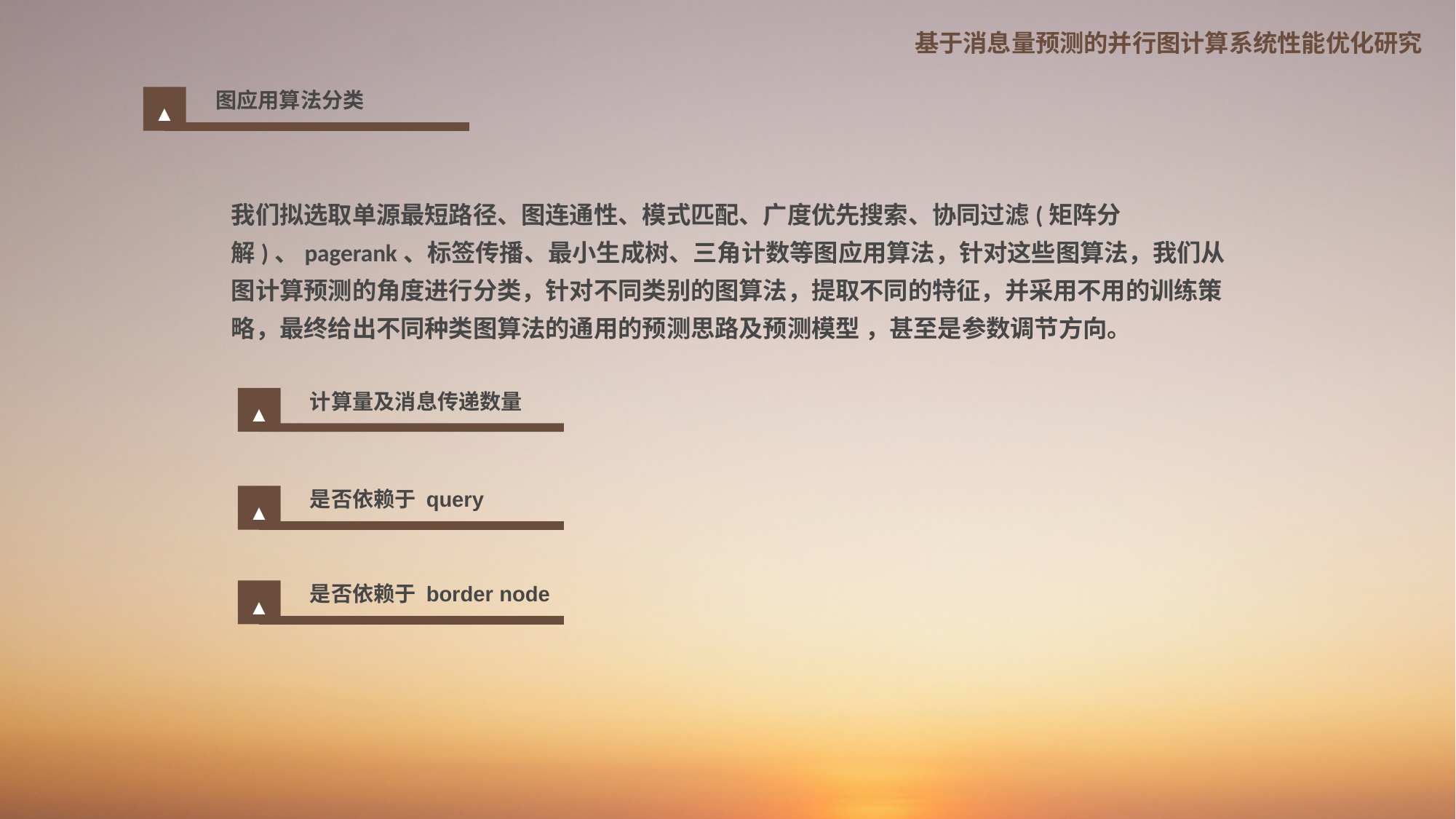

基于消息量预测的并行图计算系统性能优化研究
图应用算法分类
▲

我们拟选取单源最短路径、图连通性、模式匹配、广度优先搜索、协同过滤(矩阵分解)、pagerank、标签传播、最小生成树、三角计数等图应用算法，针对这些图算法，我们从图计算预测的角度进行分类，针对不同类别的图算法，提取不同的特征，并采用不用的训练策略，最终给出不同种类图算法的通用的预测思路及预测模型 ，甚至是参数调节方向。
计算量及消息传递数量
▲

是否依赖于 query
▲

是否依赖于 border node
▲